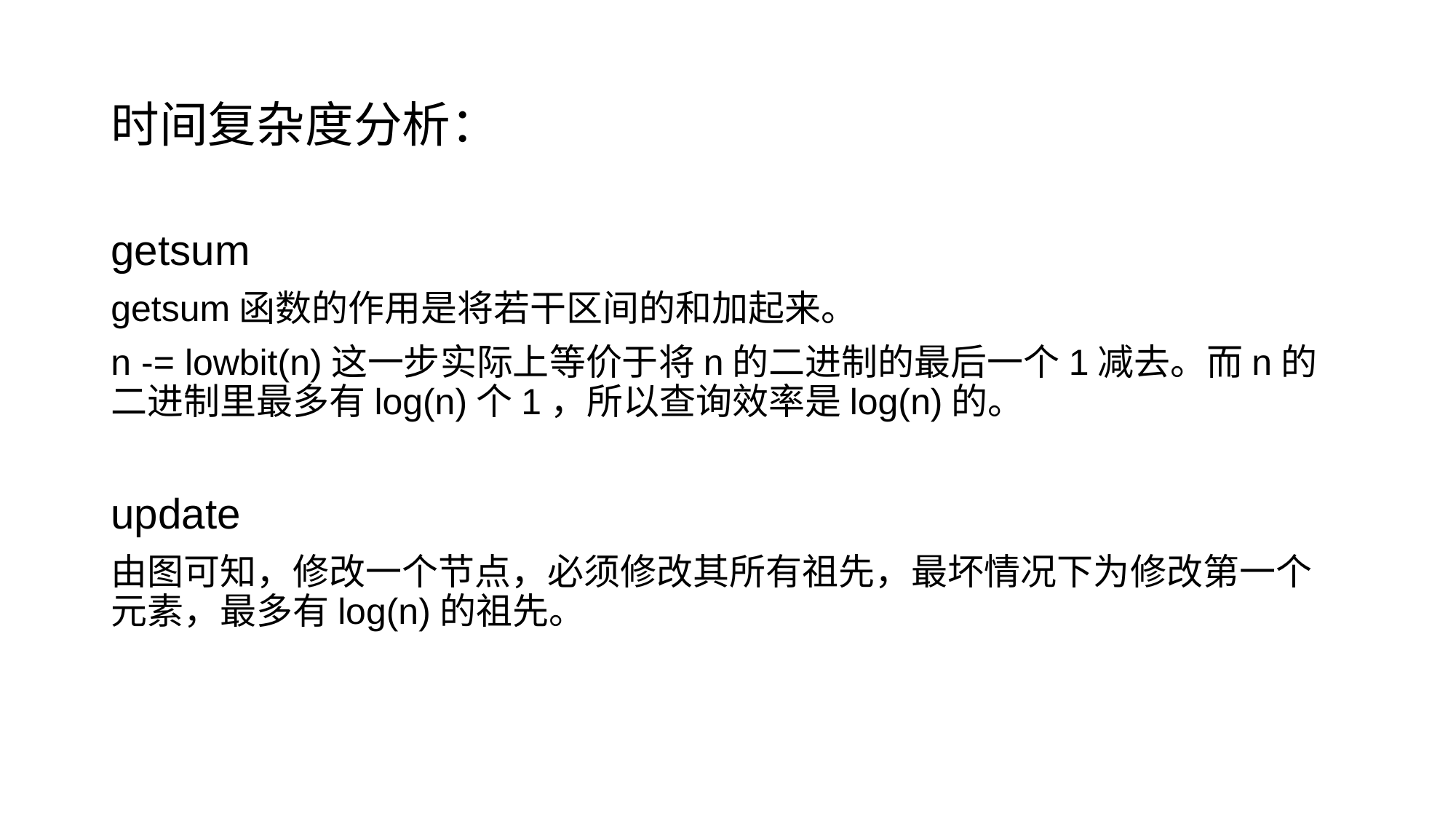

时间复杂度分析：

getsum
getsum函数的作用是将若干区间的和加起来。
n -= lowbit(n)这一步实际上等价于将n的二进制的最后一个1减去。而n的二进制里最多有log(n)个1，所以查询效率是log(n)的。

update
由图可知，修改一个节点，必须修改其所有祖先，最坏情况下为修改第一个元素，最多有log(n)的祖先。